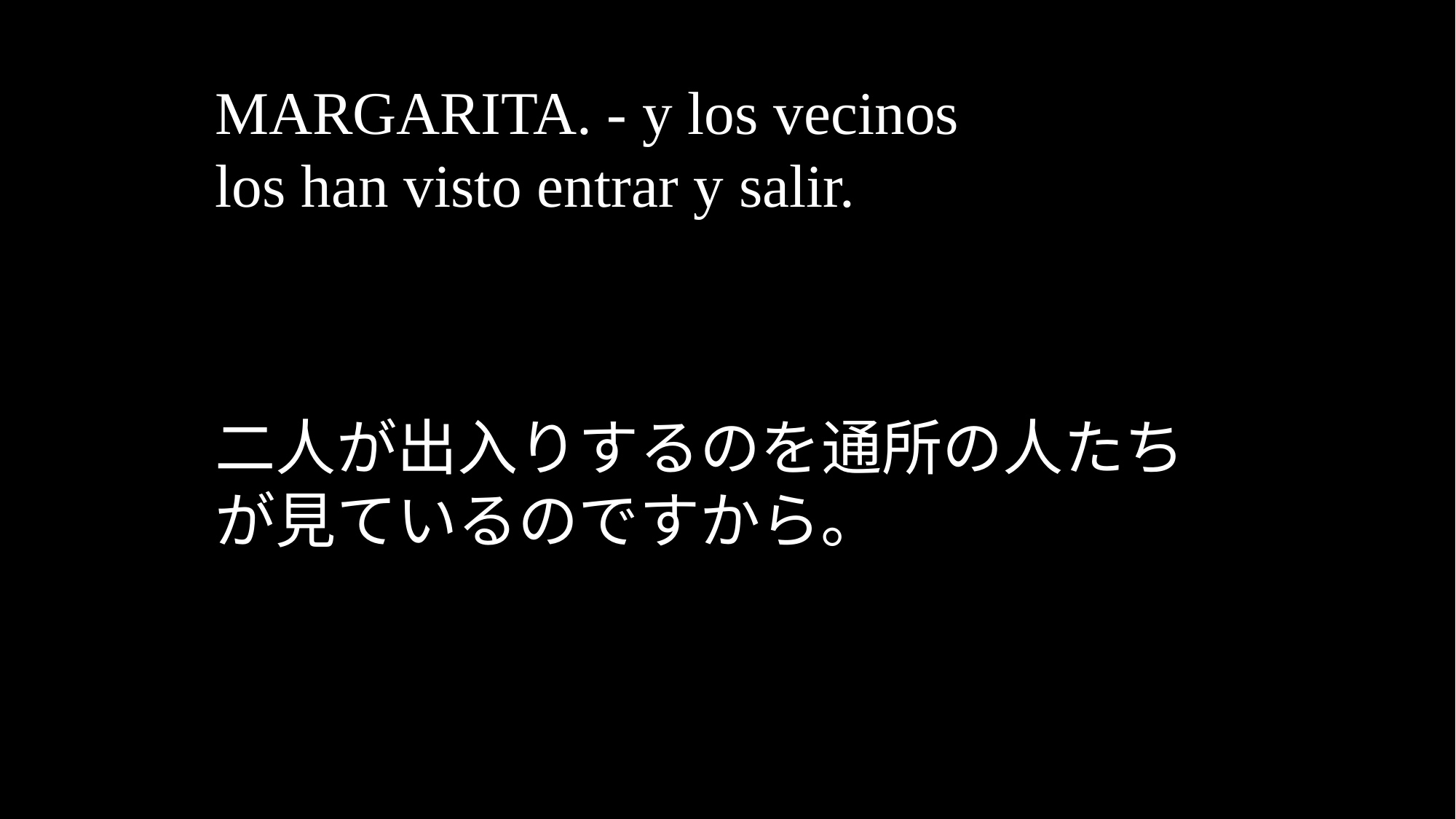

MARGARITA. - y los vecinos los han visto entrar y salir.

二人が出入りするのを通所の人たちが見ているのですから。